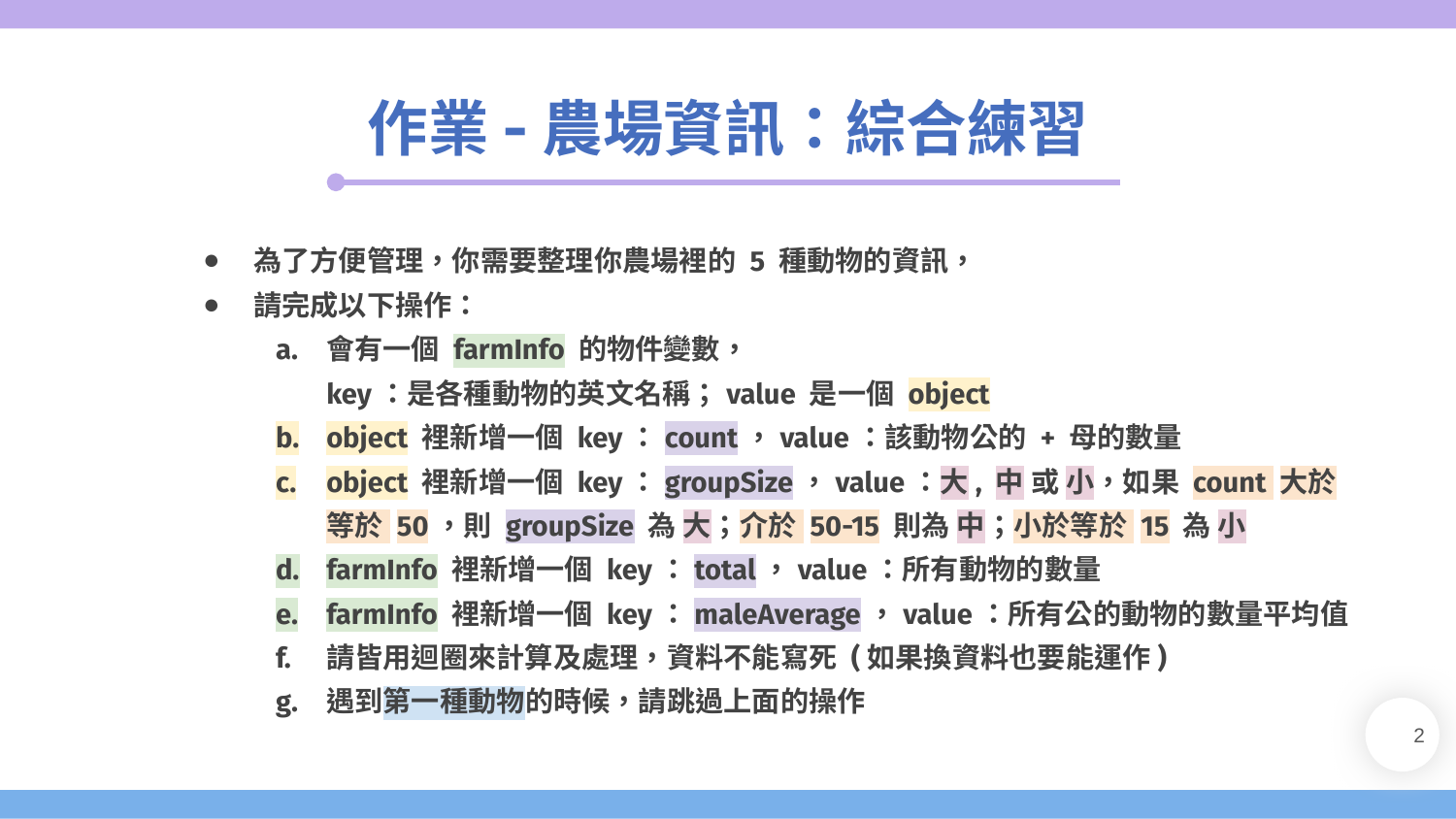

作業-農場資訊：綜合練習
為了方便管理，你需要整理你農場裡的 5 種動物的資訊，
請完成以下操作：
會有一個 farmInfo 的物件變數，
key：是各種動物的英文名稱；value 是一個 object
object 裡新增一個 key：count，value：該動物公的 + 母的數量
object 裡新增一個 key：groupSize，value：大, 中 或 小，如果 count 大於等於 50，則 groupSize 為 大；介於 50-15 則為 中；小於等於 15 為 小
farmInfo 裡新增一個 key：total，value：所有動物的數量
farmInfo 裡新增一個 key：maleAverage，value：所有公的動物的數量平均值
請皆用迴圈來計算及處理，資料不能寫死 (如果換資料也要能運作)
遇到第一種動物的時候，請跳過上面的操作

2